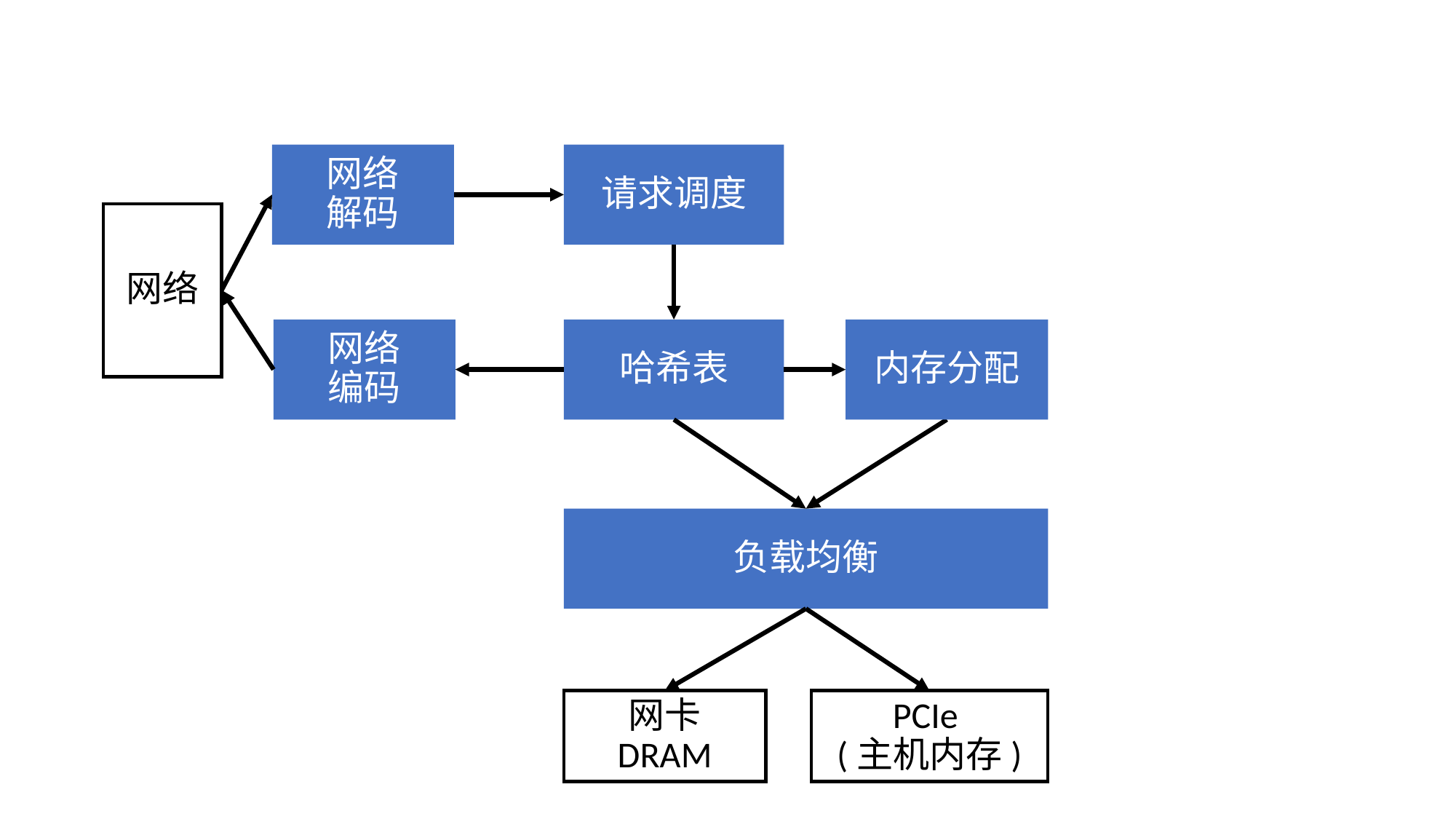

#
网络
解码
请求调度
网络
网络
编码
哈希表
内存分配

负载均衡
网卡 DRAM
PCIe
(主机内存)